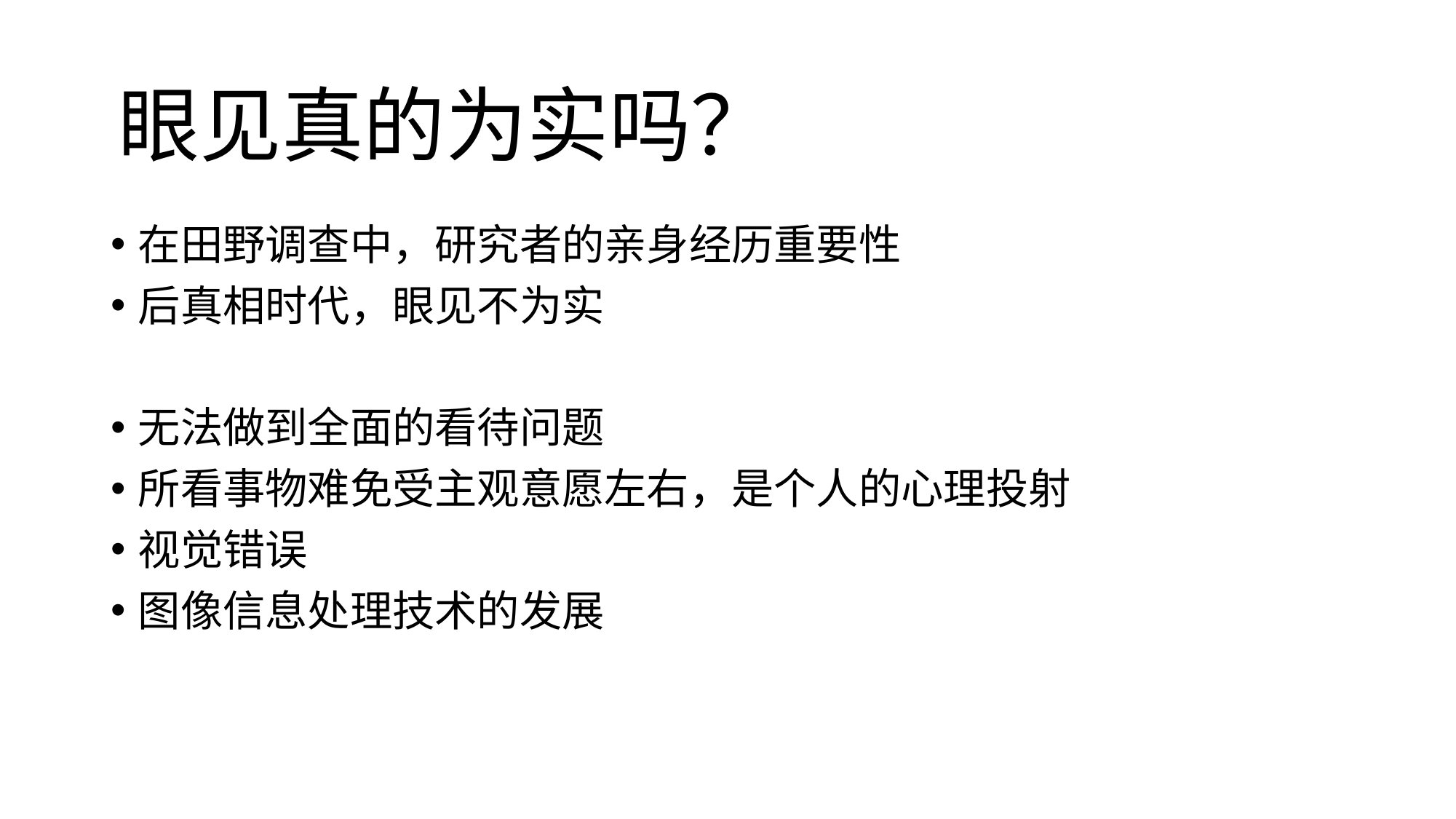

眼见真的为实吗？
在田野调查中，研究者的亲身经历重要性
后真相时代，眼见不为实

无法做到全面的看待问题
所看事物难免受主观意愿左右，是个人的心理投射
视觉错误
图像信息处理技术的发展